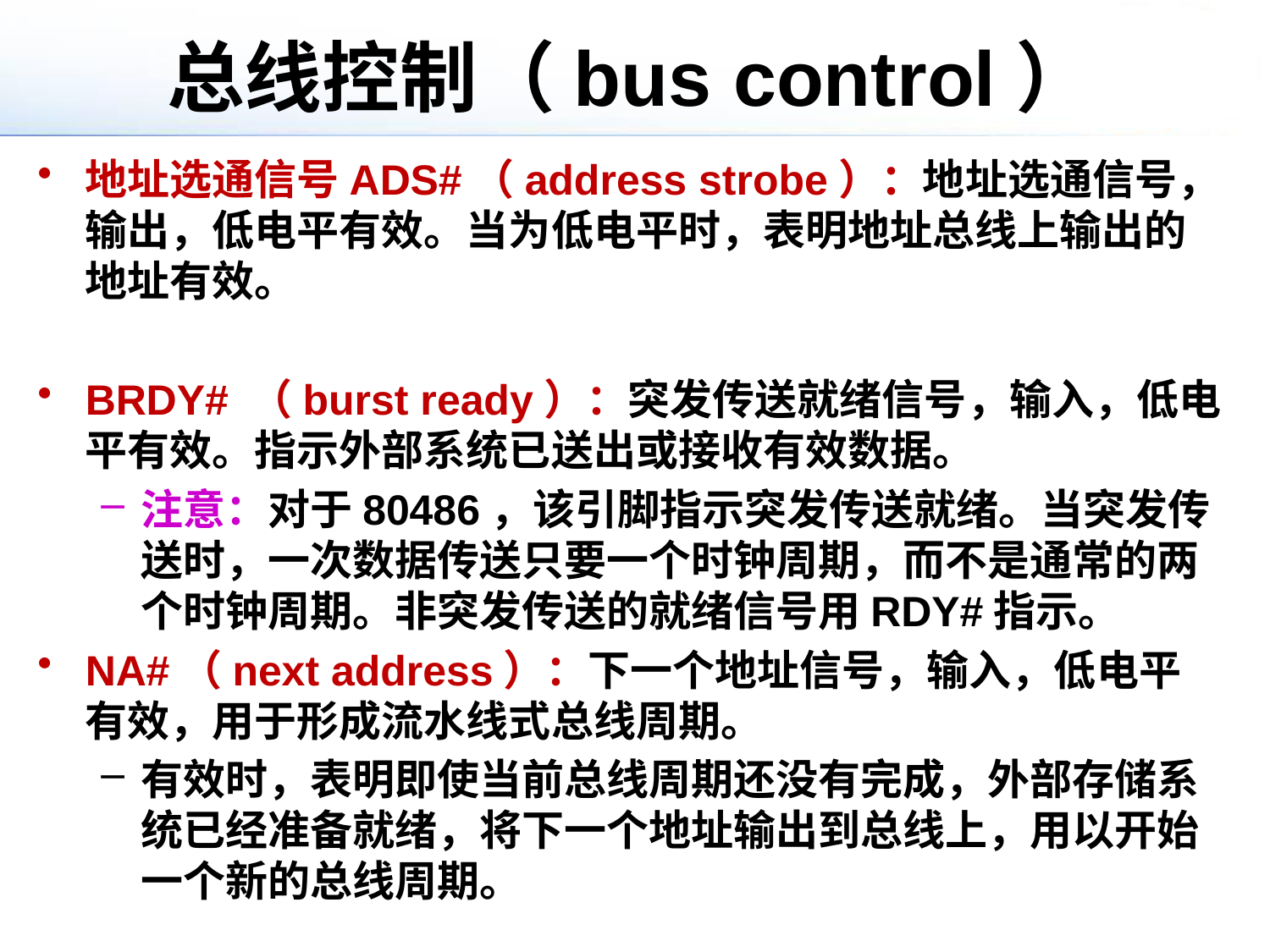

# 总线控制（bus control）
地址选通信号ADS#（address strobe）：地址选通信号，输出，低电平有效。当为低电平时，表明地址总线上输出的地址有效。

BRDY# （burst ready）：突发传送就绪信号，输入，低电平有效。指示外部系统已送出或接收有效数据。
注意：对于80486，该引脚指示突发传送就绪。当突发传送时，一次数据传送只要一个时钟周期，而不是通常的两个时钟周期。非突发传送的就绪信号用RDY#指示。
NA#（next address）：下一个地址信号，输入，低电平有效，用于形成流水线式总线周期。
有效时，表明即使当前总线周期还没有完成，外部存储系统已经准备就绪，将下一个地址输出到总线上，用以开始一个新的总线周期。